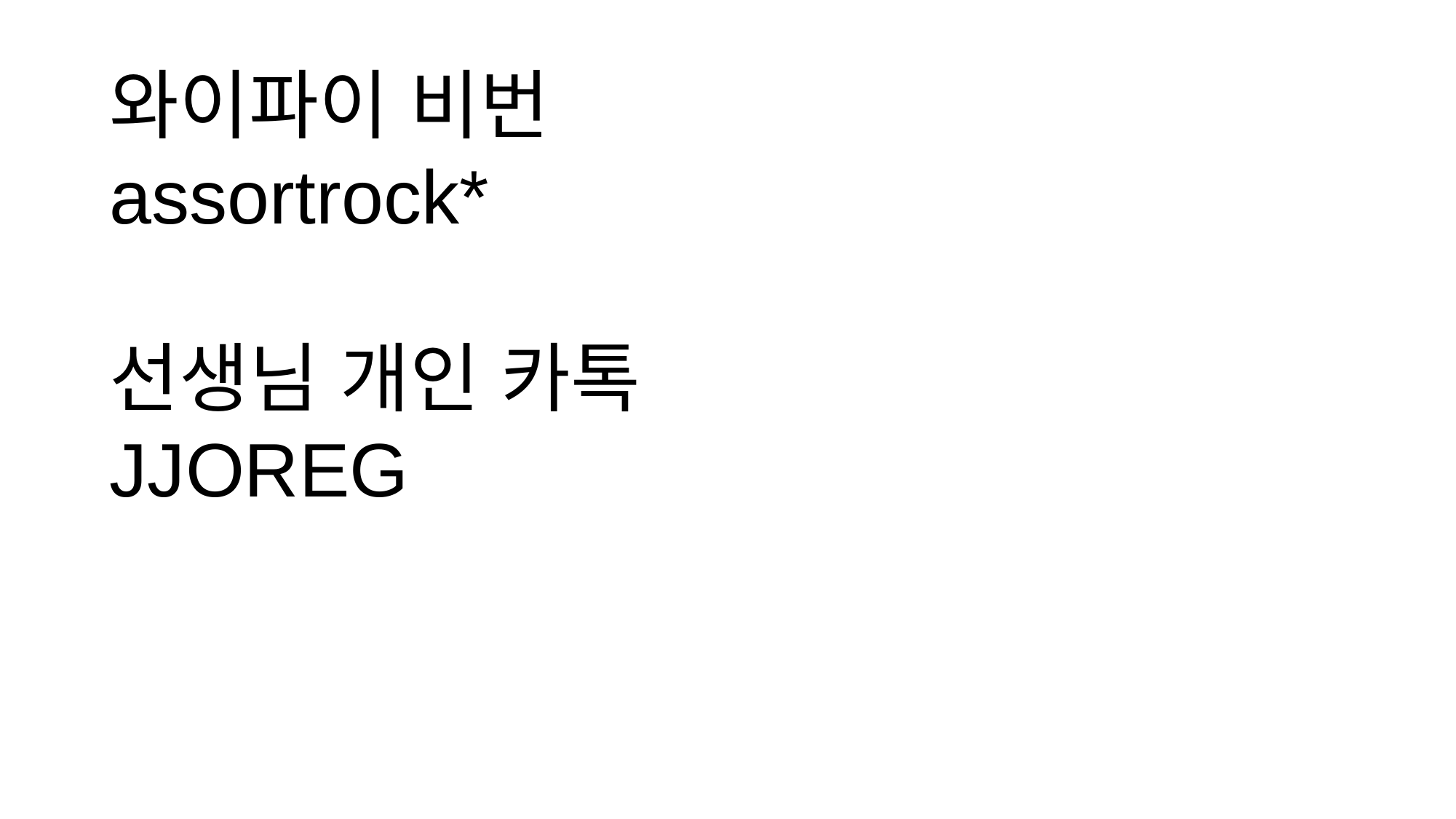

와이파이 비번
assortrock*

선생님 개인 카톡
JJOREG